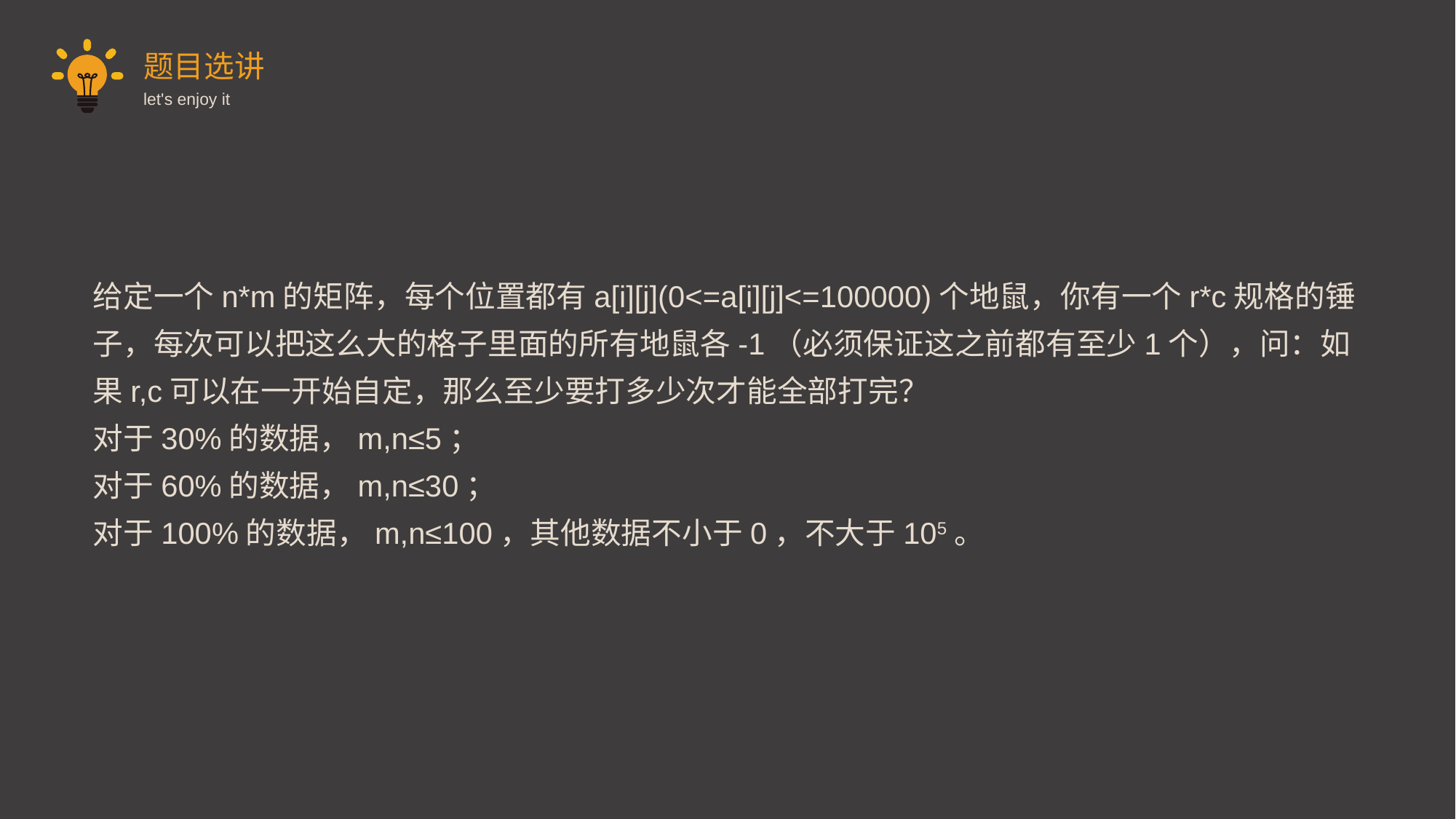

题目选讲
let's enjoy it
给定一个n*m的矩阵，每个位置都有a[i][j](0<=a[i][j]<=100000)个地鼠，你有一个r*c规格的锤子，每次可以把这么大的格子里面的所有地鼠各-1（必须保证这之前都有至少1个），问：如果r,c可以在一开始自定，那么至少要打多少次才能全部打完？
对于30%的数据，m,n≤5；
对于60%的数据，m,n≤30；
对于100%的数据，m,n≤100，其他数据不小于0，不大于105。